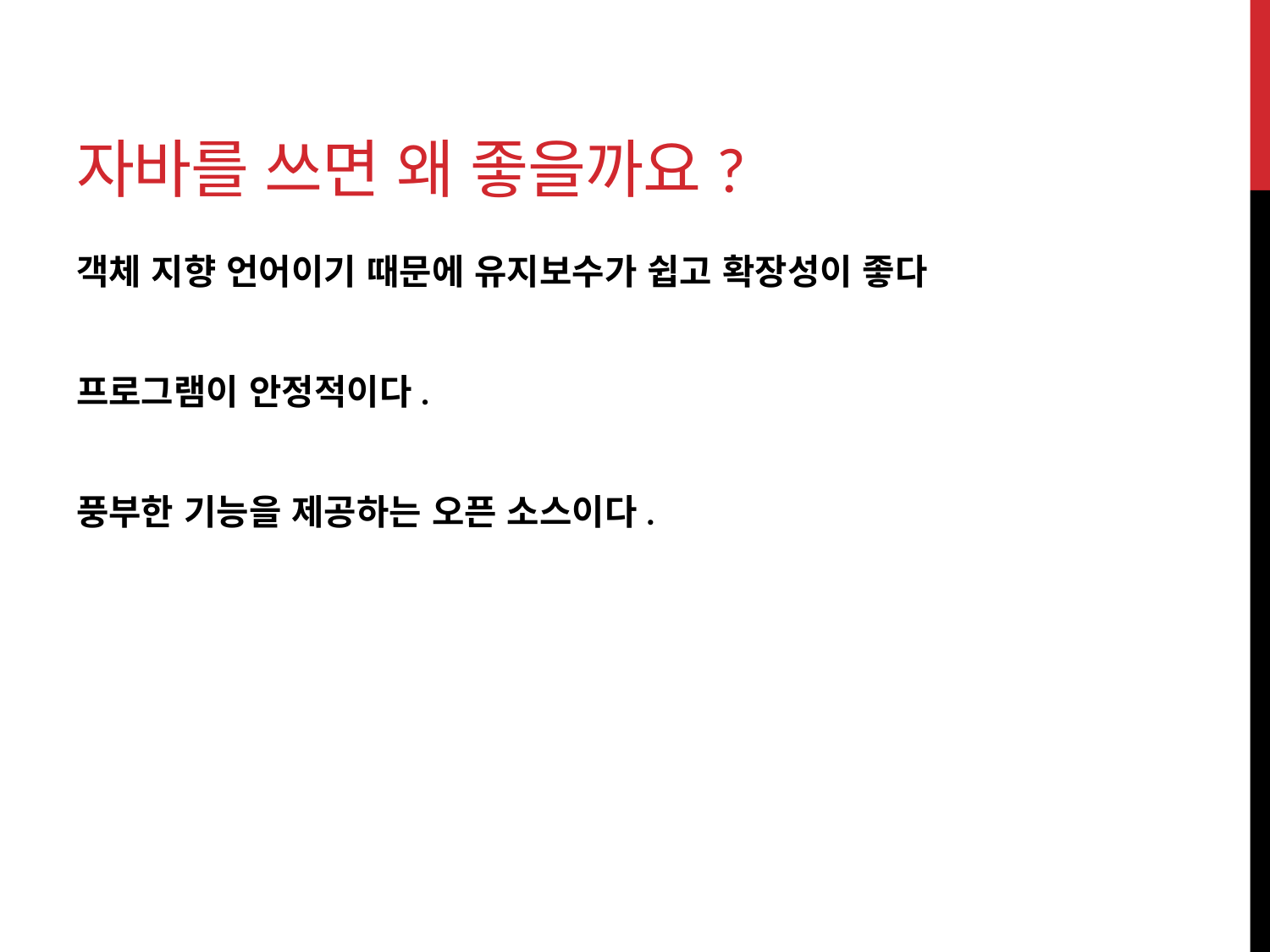

# 자바를 쓰면 왜 좋을까요?
객체 지향 언어이기 때문에 유지보수가 쉽고 확장성이 좋다

프로그램이 안정적이다.

풍부한 기능을 제공하는 오픈 소스이다.